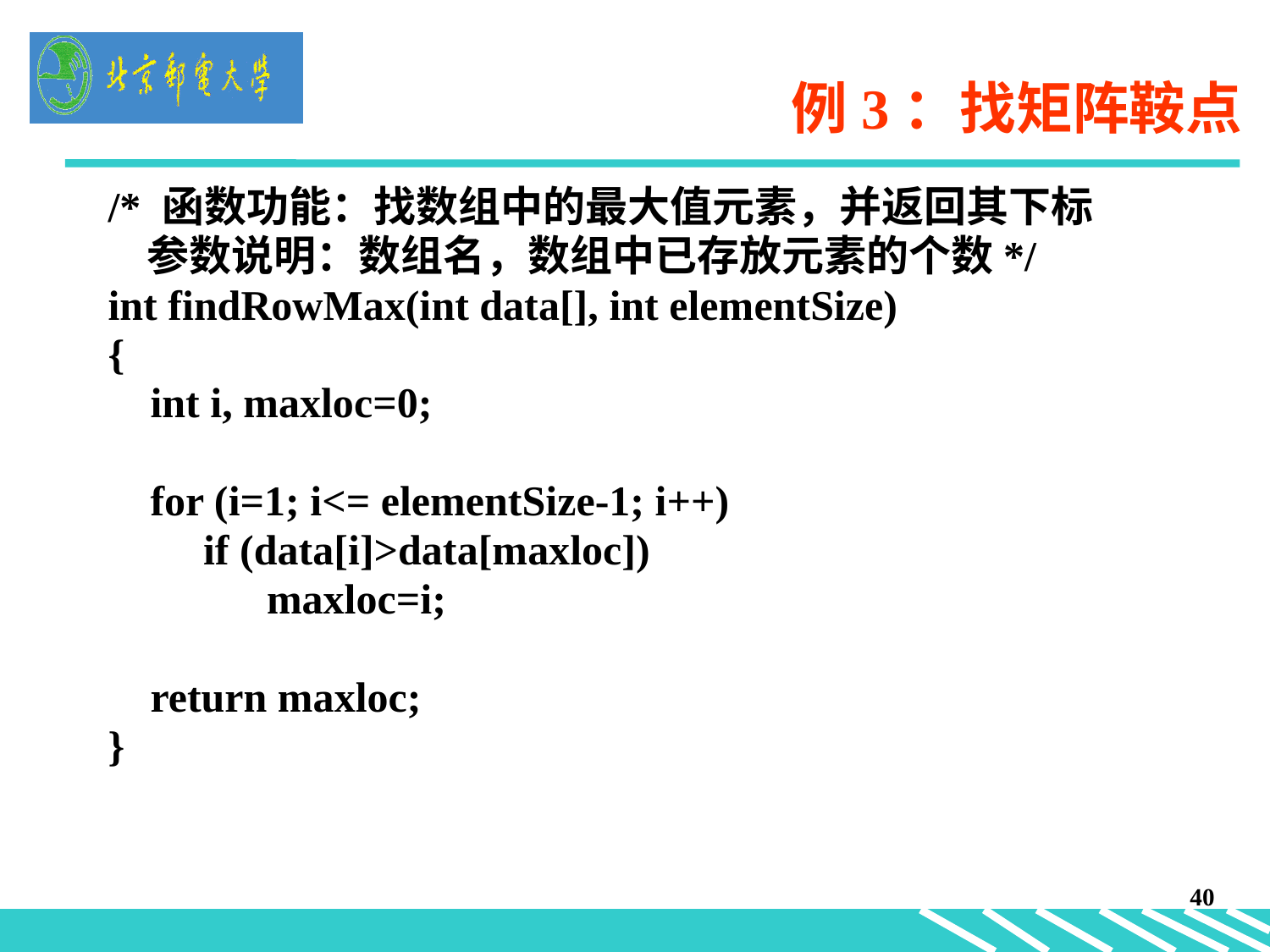

# 例3：找矩阵鞍点
/* 函数功能：找数组中的最大值元素，并返回其下标
   参数说明：数组名，数组中已存放元素的个数*/
int findRowMax(int data[], int elementSize)
{
    int i, maxloc=0;

    for (i=1; i<= elementSize-1; i++)
         if (data[i]>data[maxloc])
               maxloc=i;

    return maxloc;
}

40